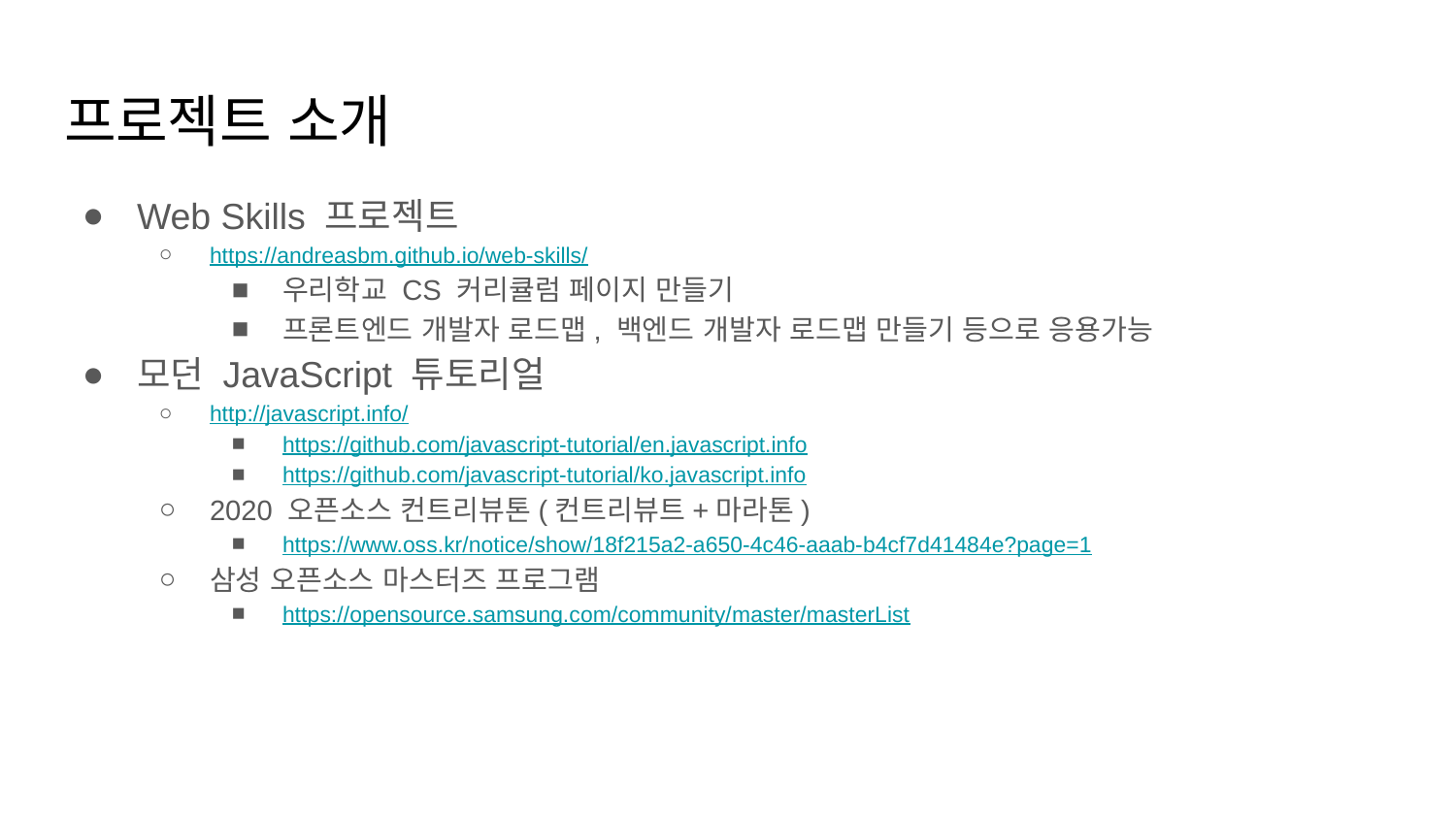

# 프로젝트 소개
Web Skills 프로젝트
https://andreasbm.github.io/web-skills/
우리학교 CS 커리큘럼 페이지 만들기
프론트엔드 개발자 로드맵, 백엔드 개발자 로드맵 만들기 등으로 응용가능
모던 JavaScript 튜토리얼
http://javascript.info/
https://github.com/javascript-tutorial/en.javascript.info
https://github.com/javascript-tutorial/ko.javascript.info
2020 오픈소스 컨트리뷰톤(컨트리뷰트+마라톤)
https://www.oss.kr/notice/show/18f215a2-a650-4c46-aaab-b4cf7d41484e?page=1
삼성 오픈소스 마스터즈 프로그램
https://opensource.samsung.com/community/master/masterList